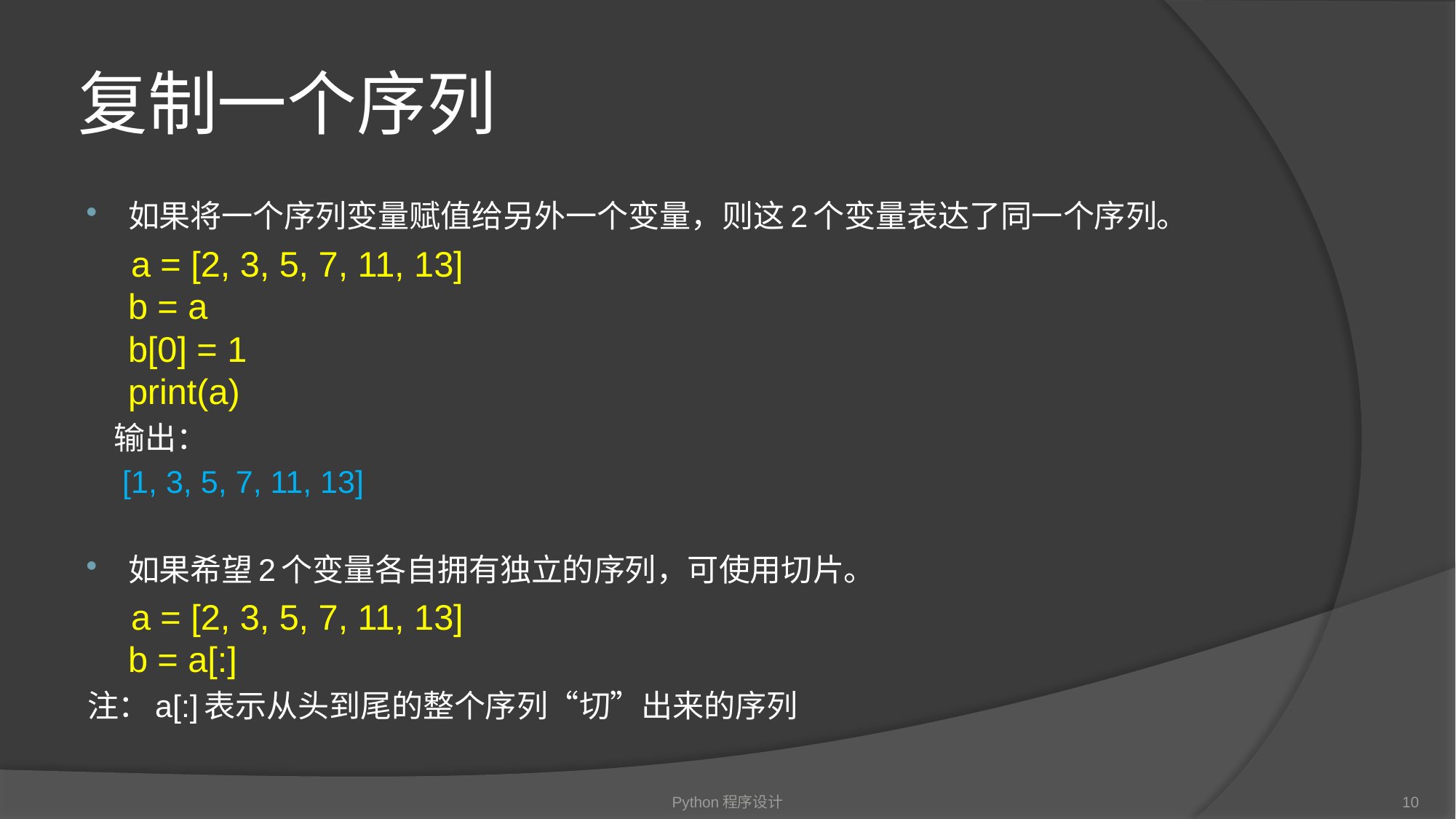

# 复制一个序列
如果将一个序列变量赋值给另外一个变量，则这2个变量表达了同一个序列。
     a = [2, 3, 5, 7, 11, 13]
b = a
b[0] = 1
print(a)
   输出：
    [1, 3, 5, 7, 11, 13]

如果希望2个变量各自拥有独立的序列，可使用切片。
     a = [2, 3, 5, 7, 11, 13]
b = a[:]
注：a[:]表示从头到尾的整个序列“切”出来的序列

Python程序设计
10